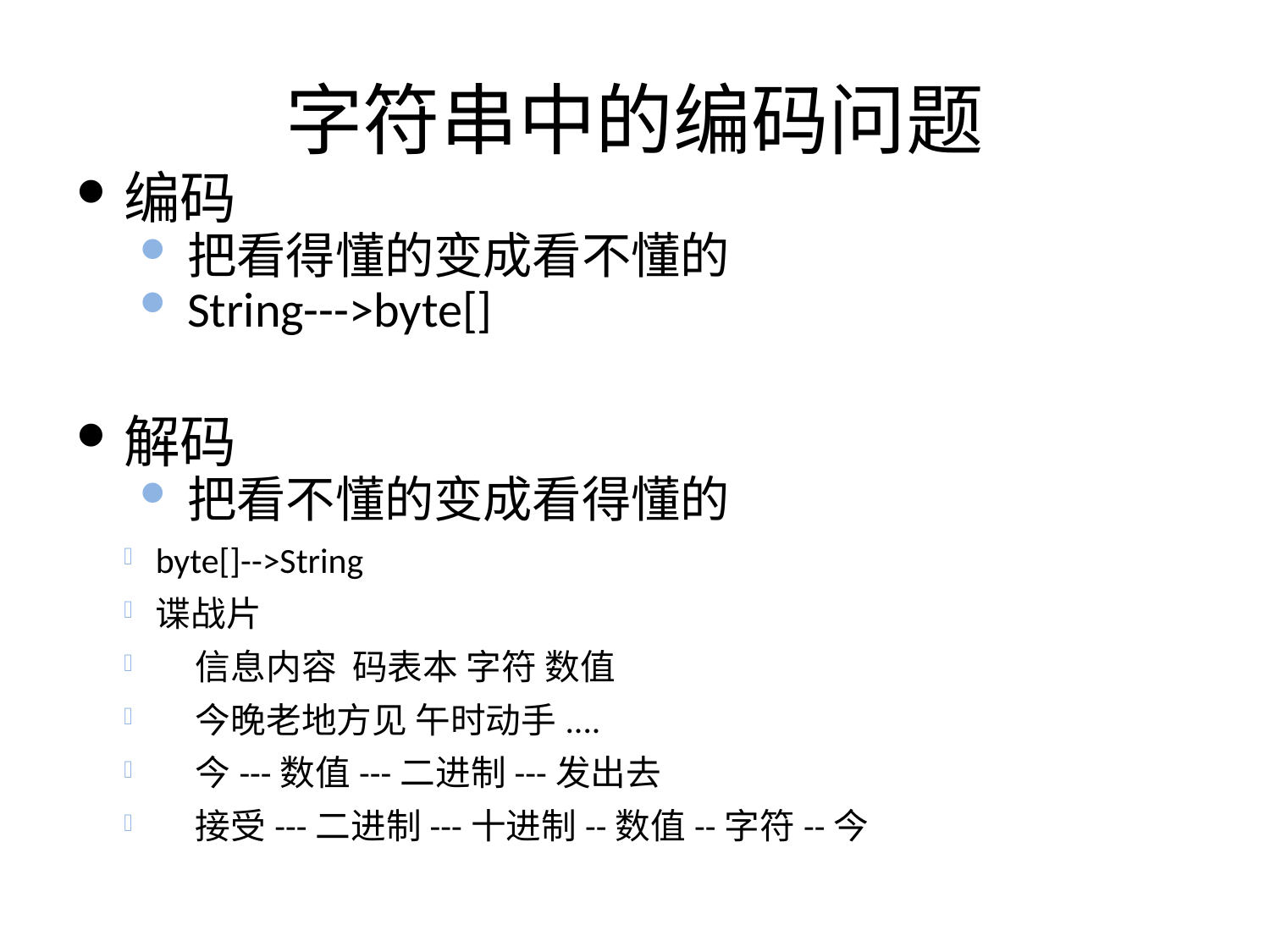

# 字符串中的编码问题
编码
把看得懂的变成看不懂的
String--->byte[]

解码
把看不懂的变成看得懂的
byte[]-->String
谍战片
    信息内容  码表本 字符 数值
    今晚老地方见 午时动手....
    今---数值---二进制---发出去
    接受---二进制---十进制--数值--字符--今